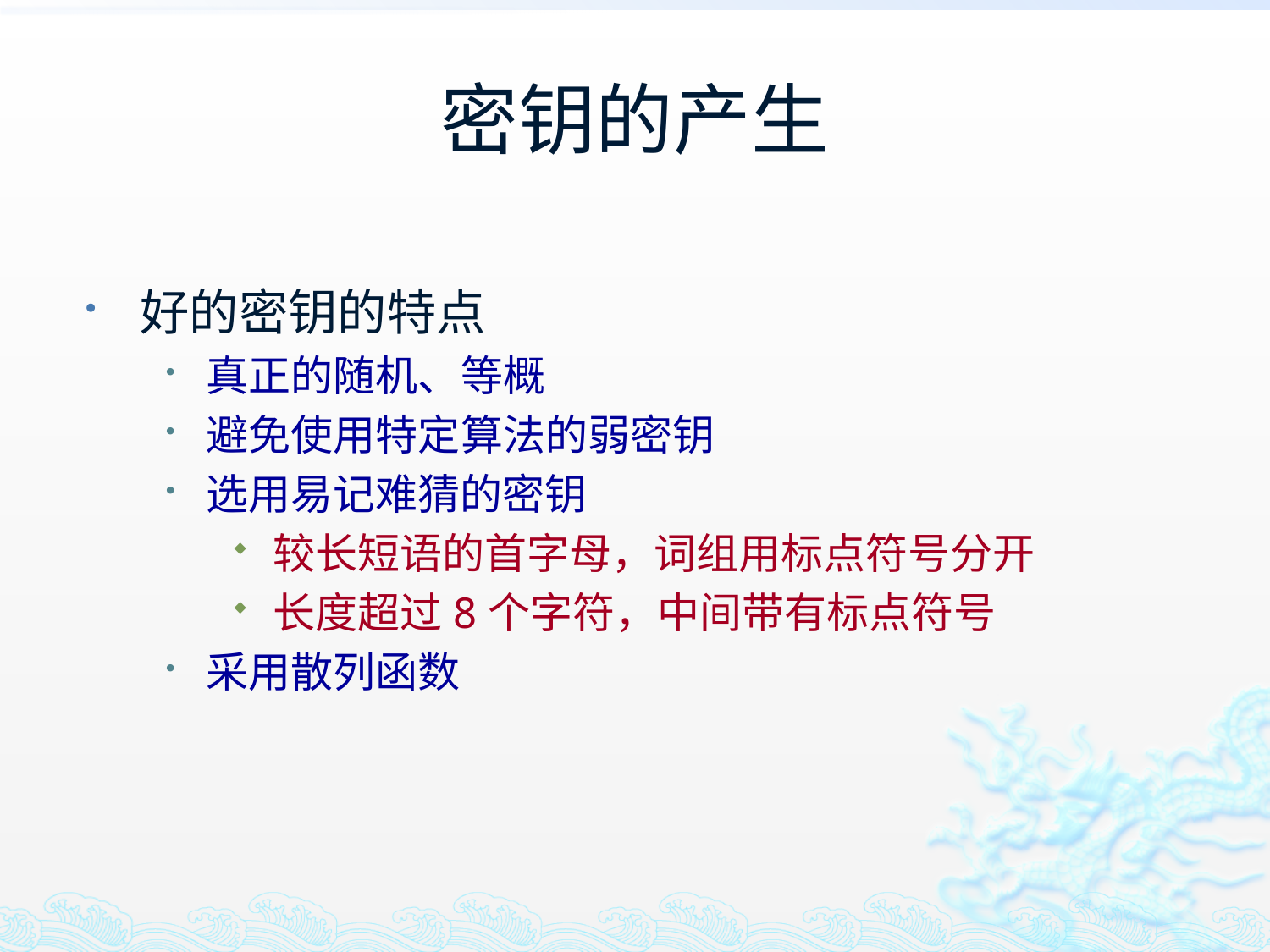

# 密钥的产生
好的密钥的特点
真正的随机、等概
避免使用特定算法的弱密钥
选用易记难猜的密钥
较长短语的首字母，词组用标点符号分开
长度超过8个字符，中间带有标点符号
采用散列函数